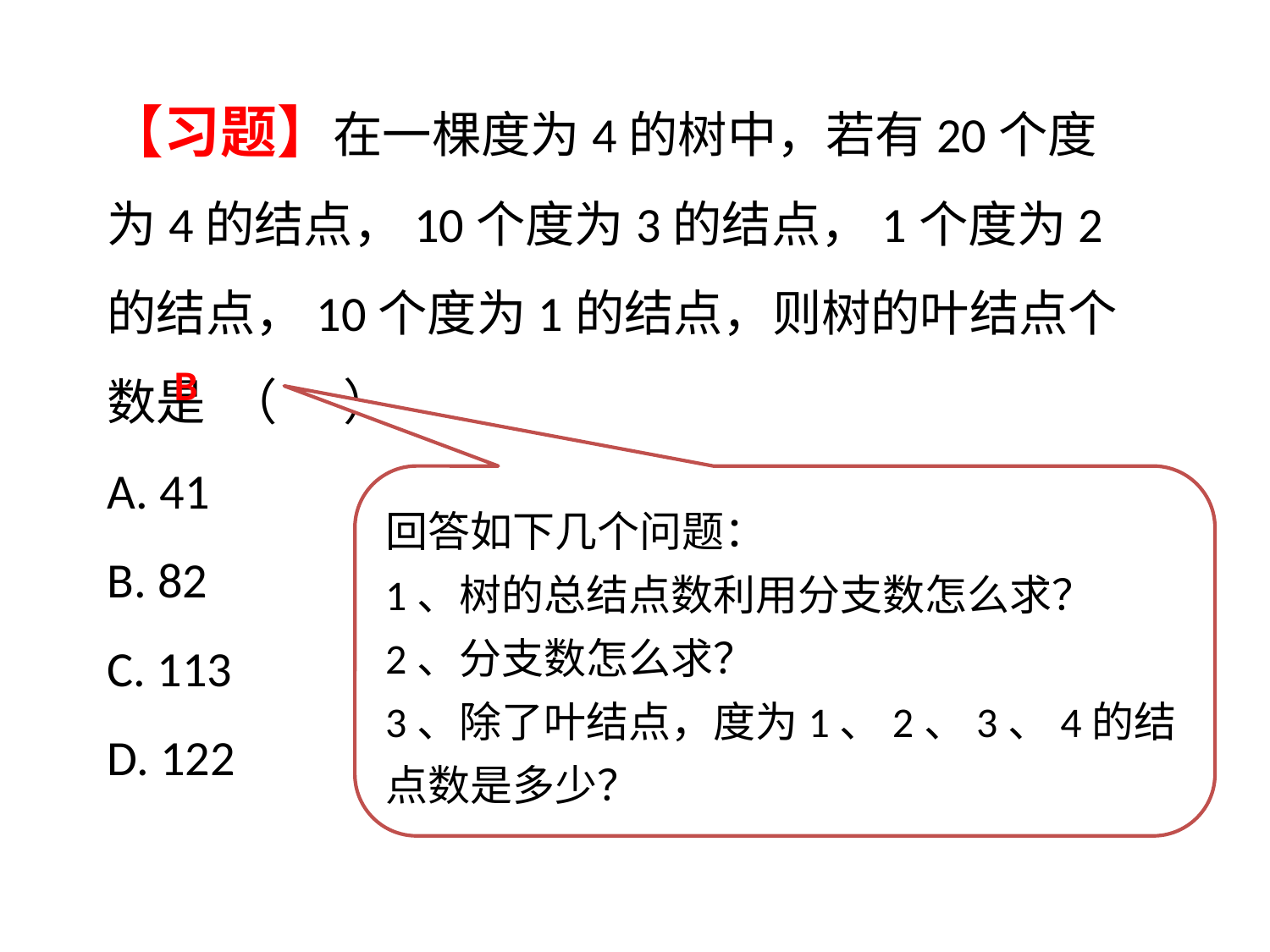

【习题】在一棵度为4的树中，若有20个度为4的结点，10个度为3的结点，1个度为2的结点，10个度为1的结点，则树的叶结点个数是  （      ）。
A. 41
B. 82
C. 113
D. 122
B
回答如下几个问题：
1、树的总结点数利用分支数怎么求？
2、分支数怎么求？
3、除了叶结点，度为1、2、3、4的结点数是多少？